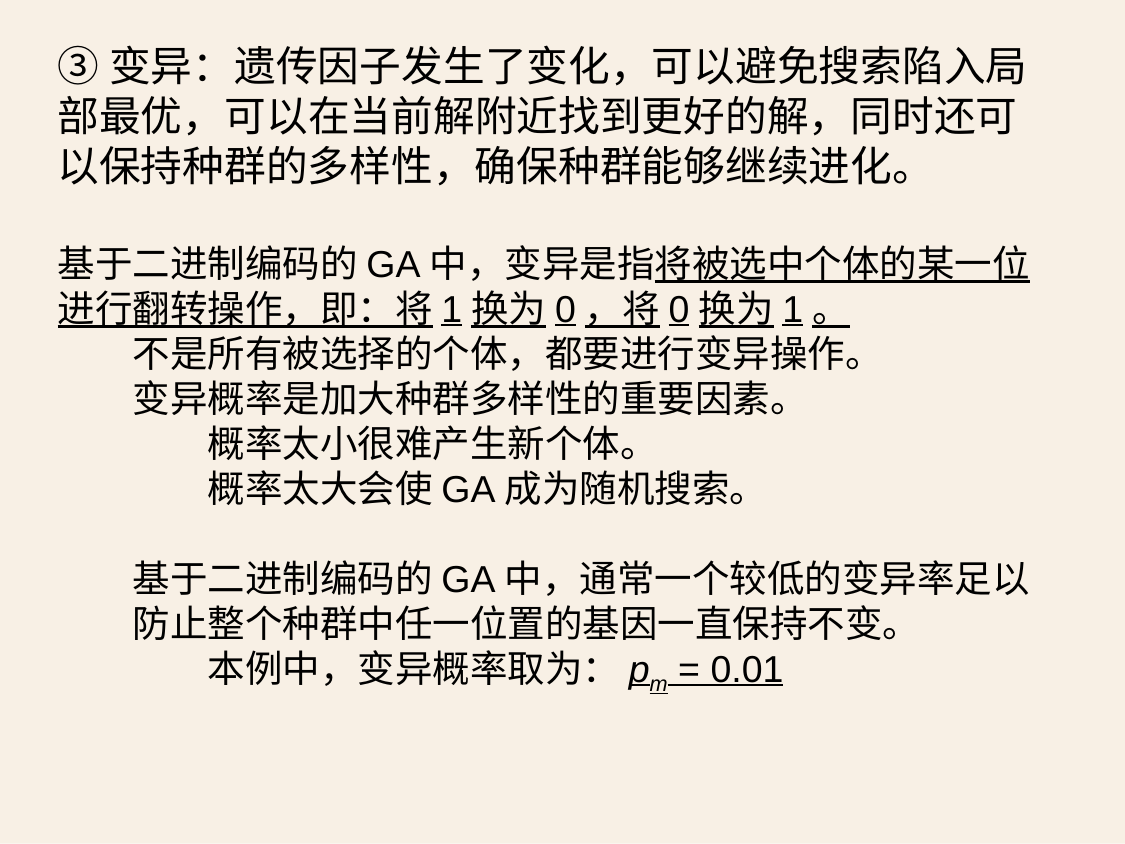

③变异：遗传因子发生了变化，可以避免搜索陷入局部最优，可以在当前解附近找到更好的解，同时还可以保持种群的多样性，确保种群能够继续进化。

基于二进制编码的GA中，变异是指将被选中个体的某一位进行翻转操作，即：将1换为0，将0换为1。
不是所有被选择的个体，都要进行变异操作。
变异概率是加大种群多样性的重要因素。
概率太小很难产生新个体。
概率太大会使GA成为随机搜索。

基于二进制编码的GA中，通常一个较低的变异率足以防止整个种群中任一位置的基因一直保持不变。
本例中，变异概率取为：pm = 0.01